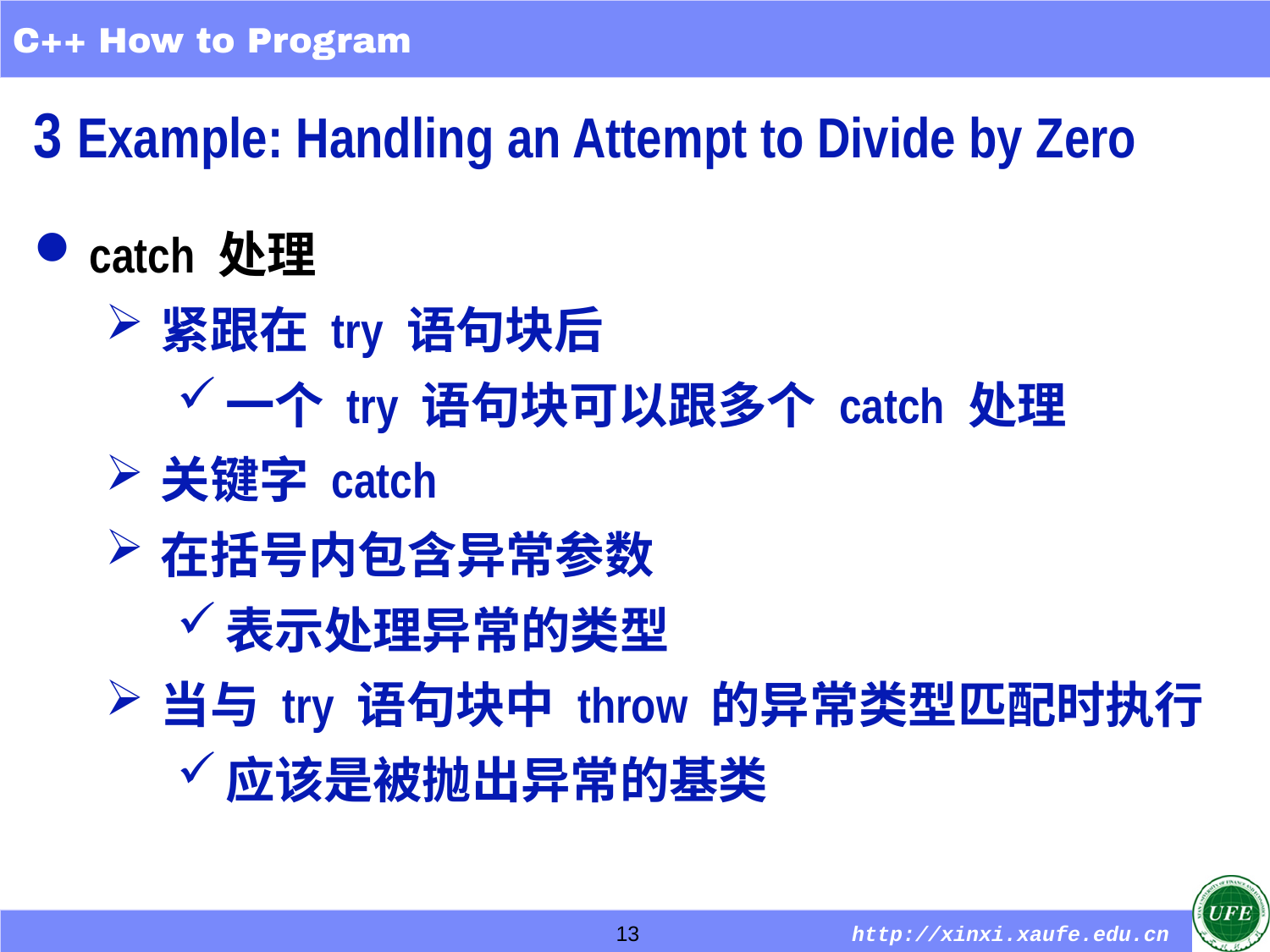

3 Example: Handling an Attempt to Divide by Zero
catch 处理
紧跟在 try 语句块后
一个 try 语句块可以跟多个 catch 处理
关键字 catch
在括号内包含异常参数
表示处理异常的类型
当与 try 语句块中 throw 的异常类型匹配时执行
应该是被抛出异常的基类
13